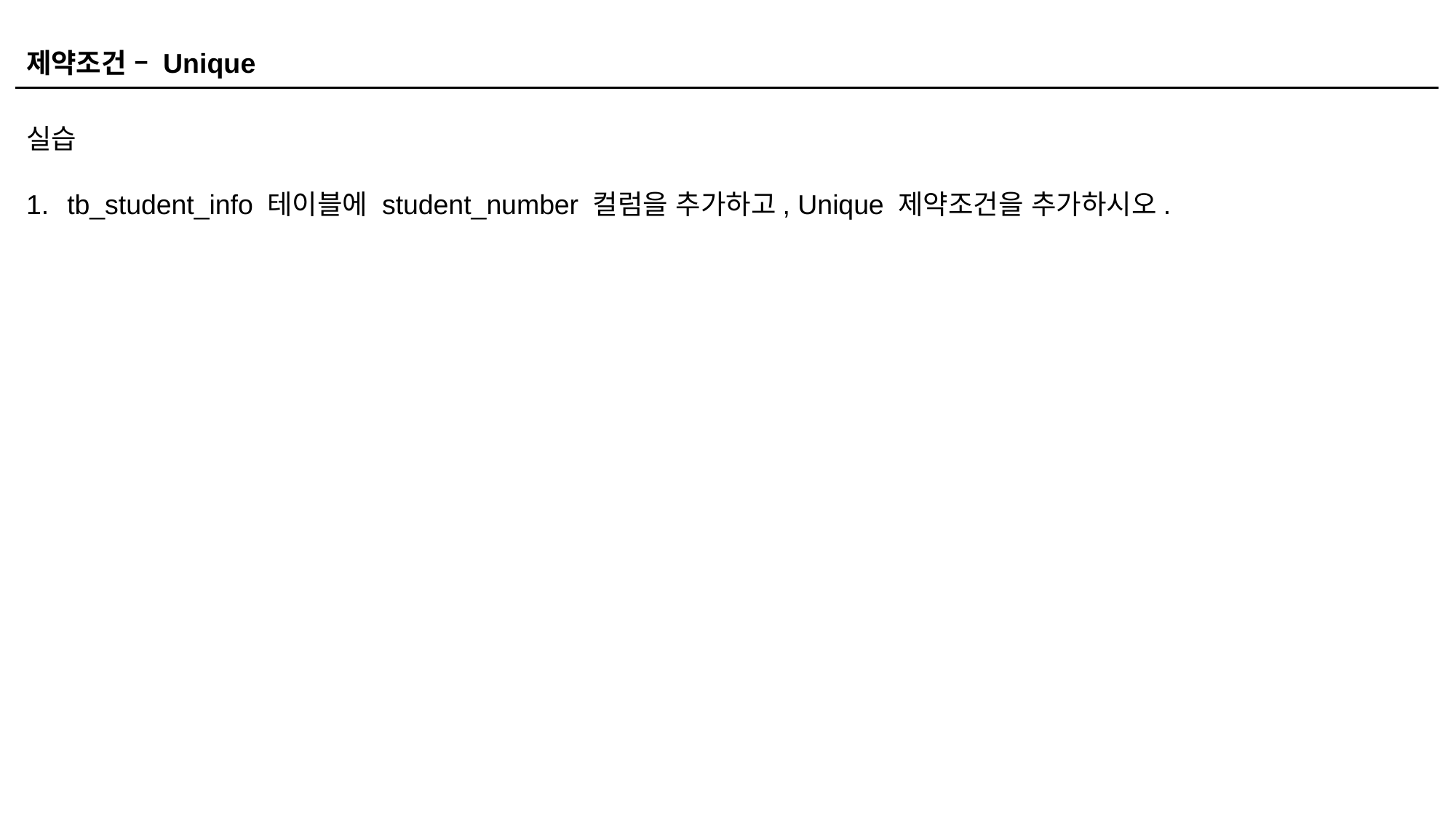

제약조건 – Unique
실습

tb_student_info 테이블에 student_number 컬럼을 추가하고, Unique 제약조건을 추가하시오.